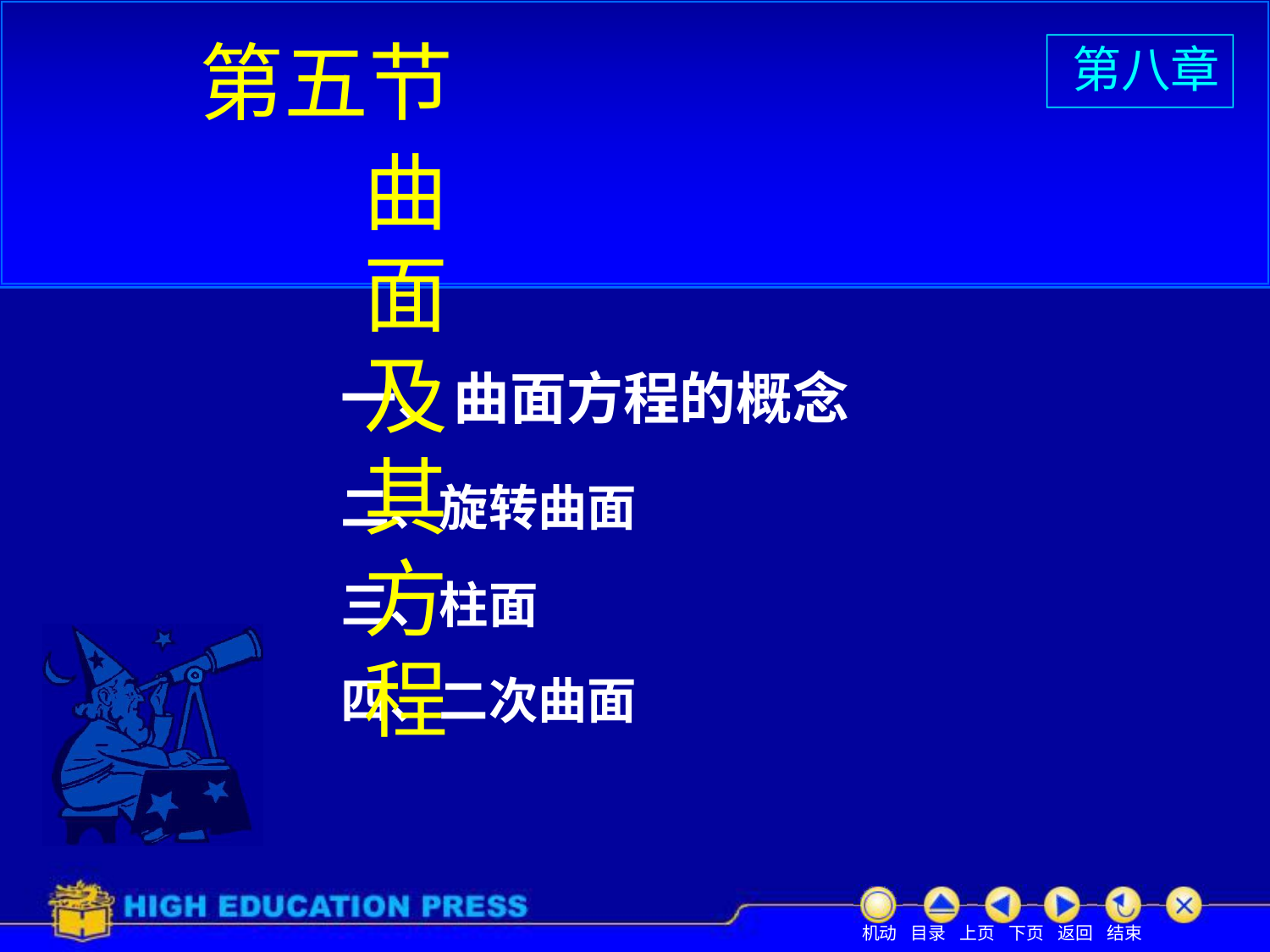

# 第五节
曲面及其方程

第八章

一、曲面方程的概念
二、旋转曲面 三、柱面
四、二次曲面

机动 目录 上页 下页 返回 结束